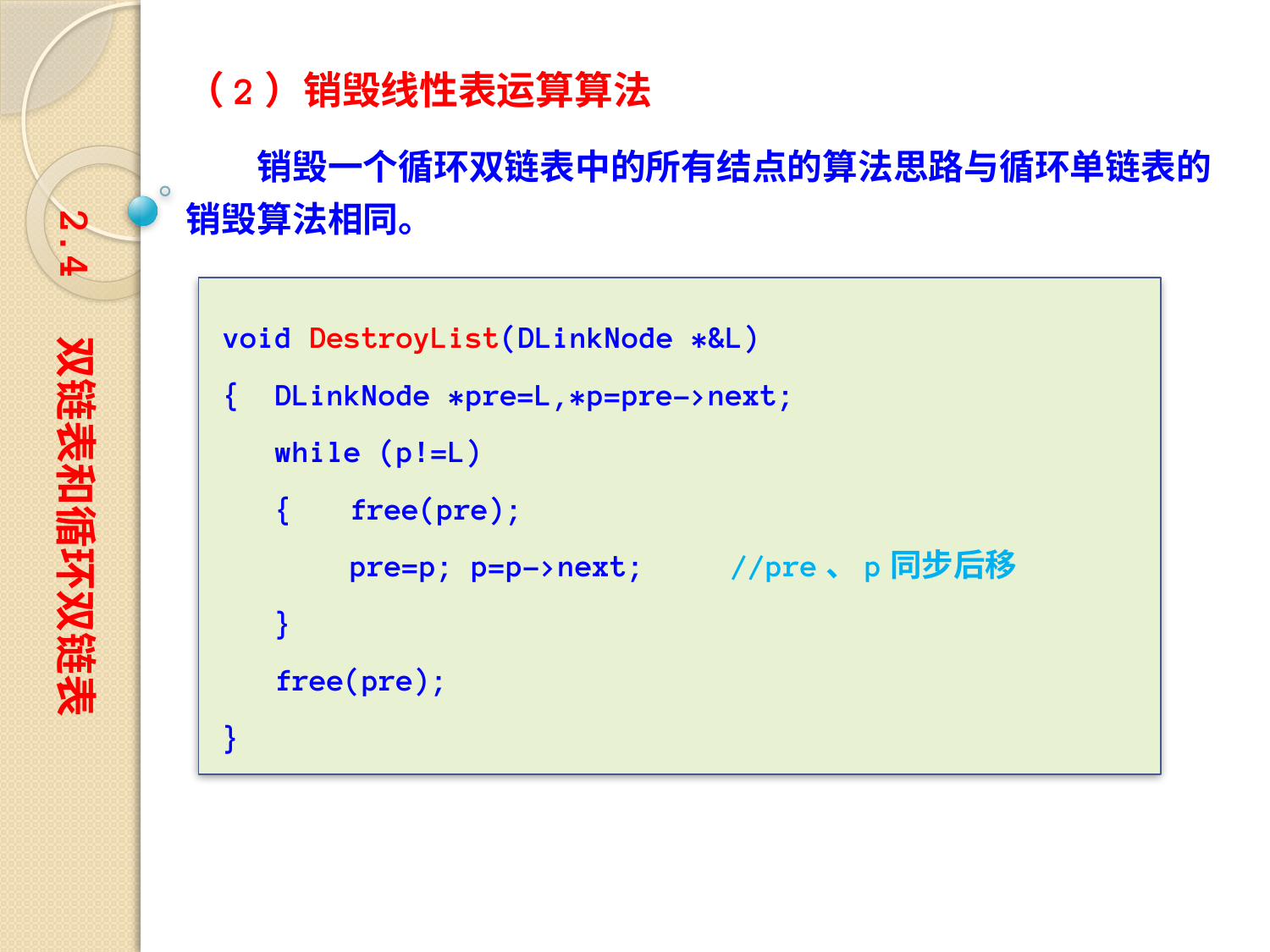

（2）销毁线性表运算算法
　　销毁一个循环双链表中的所有结点的算法思路与循环单链表的销毁算法相同。
2.4  双链表和循环双链表
void DestroyList(DLinkNode *&L)
{  DLinkNode *pre=L,*p=pre->next;
   while (p!=L)
   {	free(pre);
	pre=p; p=p->next;	//pre、p同步后移
   }
   free(pre);
}